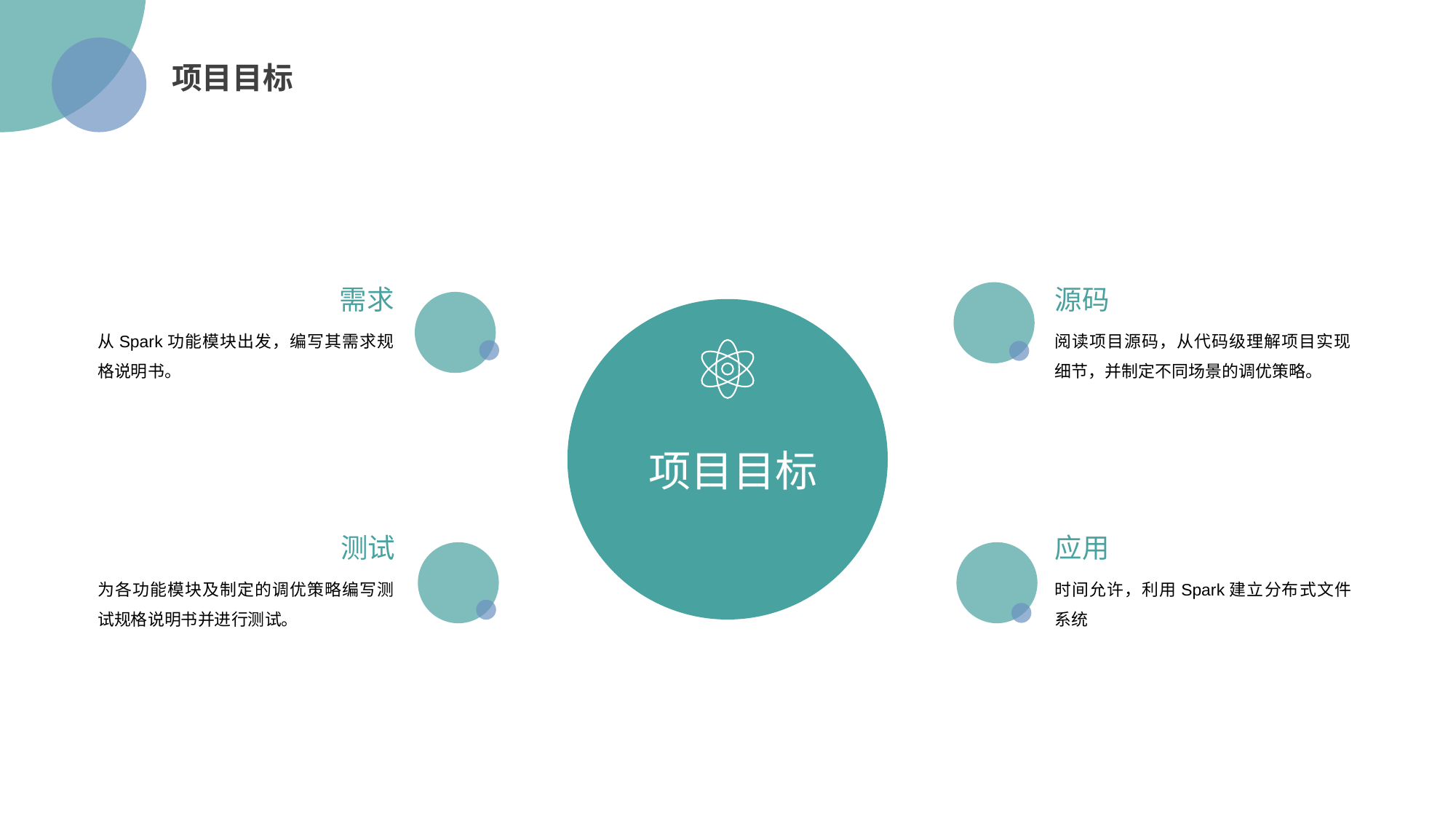

项目目标
需求
源码

从Spark功能模块出发，编写其需求规格说明书。
阅读项目源码，从代码级理解项目实现细节，并制定不同场景的调优策略。

项目目标
测试
应用

为各功能模块及制定的调优策略编写测试规格说明书并进行测试。
时间允许，利用Spark建立分布式文件系统